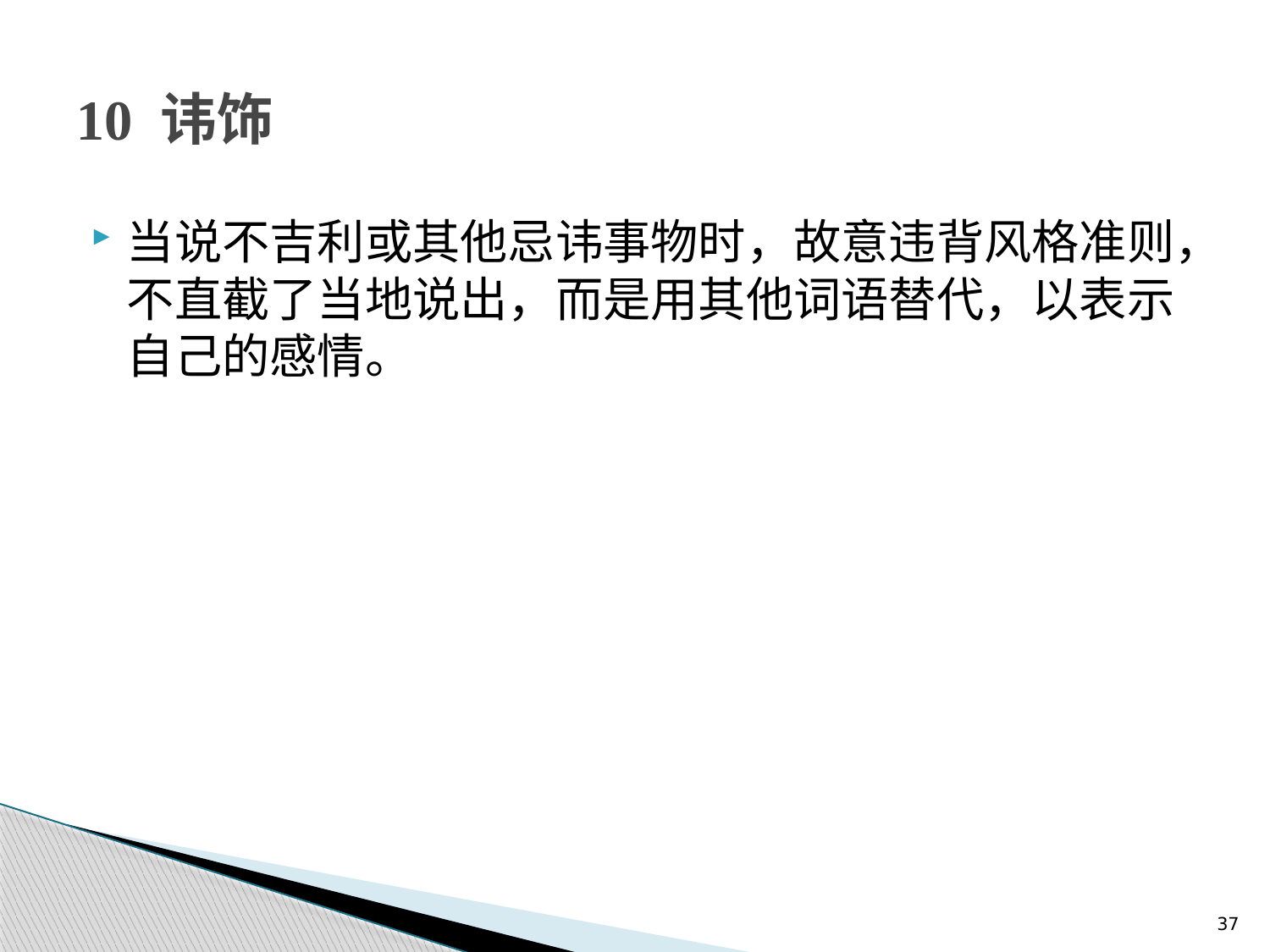

# 10 讳饰
当说不吉利或其他忌讳事物时，故意违背风格准则，不直截了当地说出，而是用其他词语替代，以表示自己的感情。
37